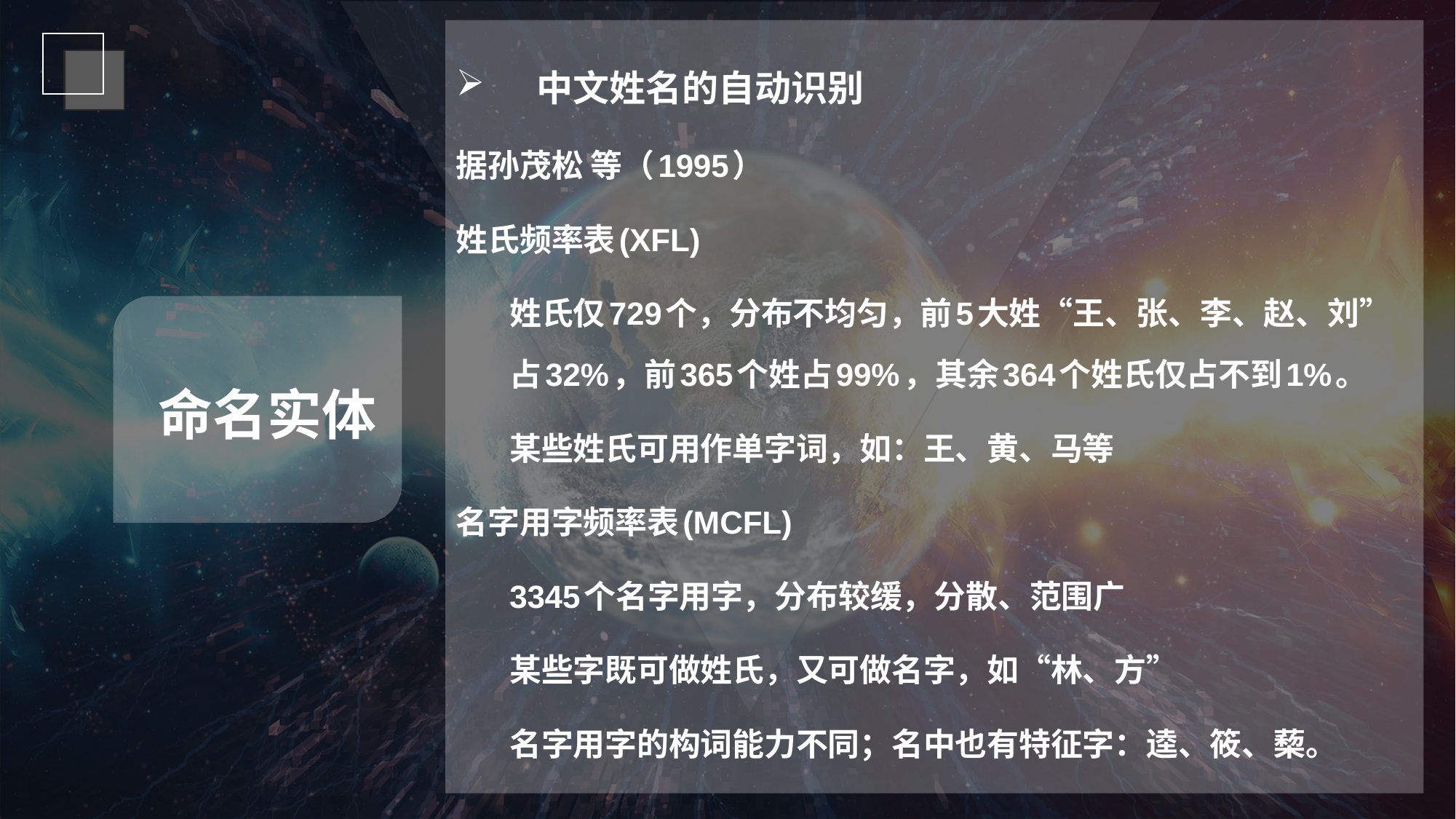

中文姓名的自动识别
据孙茂松 等（1995）
姓氏频率表(XFL)
姓氏仅729个，分布不均匀，前5大姓“王、张、李、赵、刘”占32%，前365个姓占99%，其余364个姓氏仅占不到1%。
某些姓氏可用作单字词，如：王、黄、马等
名字用字频率表(MCFL)
3345个名字用字，分布较缓，分散、范围广
某些字既可做姓氏，又可做名字，如“林、方”
名字用字的构词能力不同；名中也有特征字：逵、筱、蔾。

命名实体